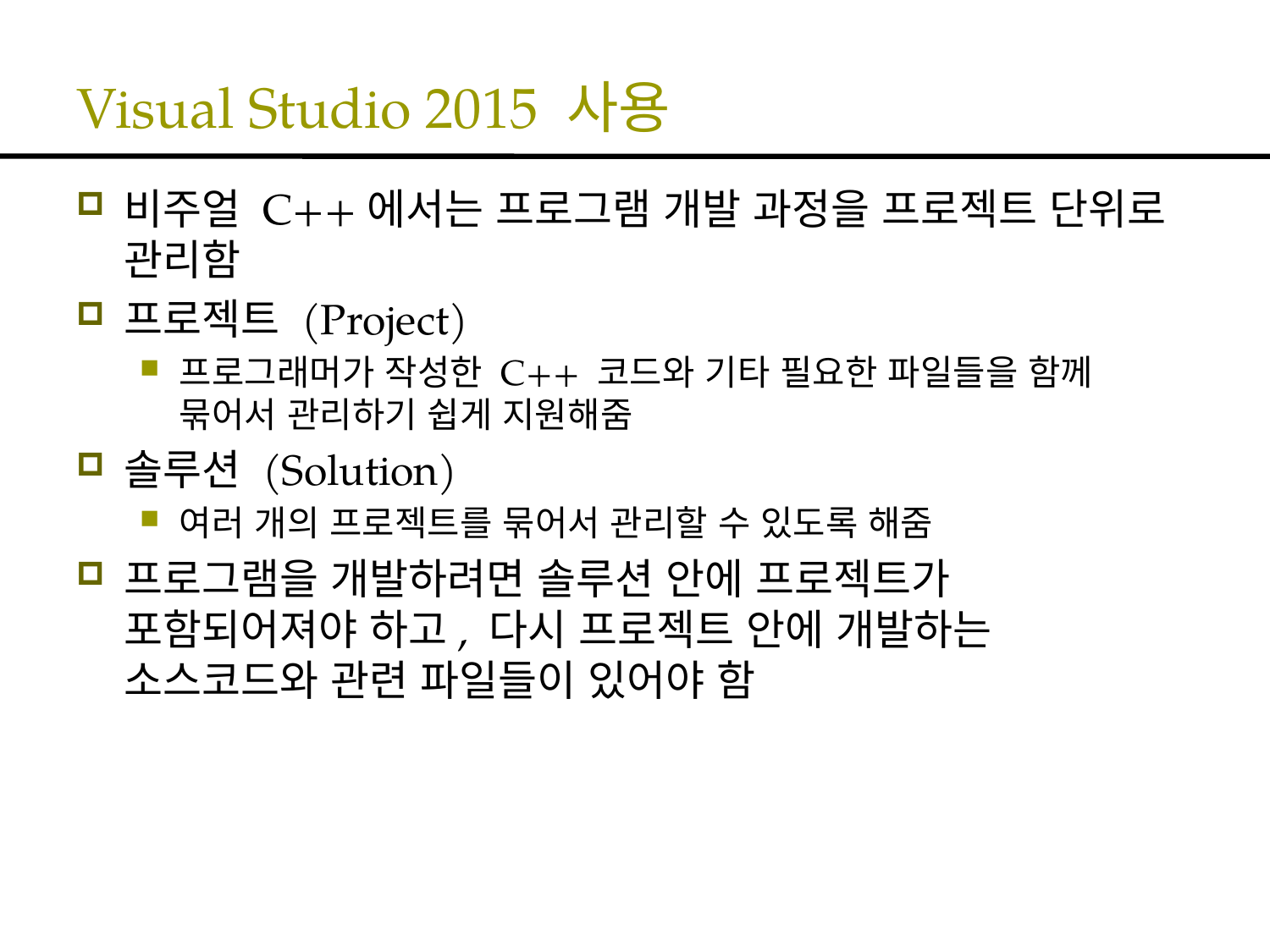

# Visual Studio 2015 사용
비주얼 C++에서는 프로그램 개발 과정을 프로젝트 단위로 관리함
프로젝트 (Project)
프로그래머가 작성한 C++ 코드와 기타 필요한 파일들을 함께 묶어서 관리하기 쉽게 지원해줌
솔루션 (Solution)
여러 개의 프로젝트를 묶어서 관리할 수 있도록 해줌
프로그램을 개발하려면 솔루션 안에 프로젝트가 포함되어져야 하고, 다시 프로젝트 안에 개발하는 소스코드와 관련 파일들이 있어야 함